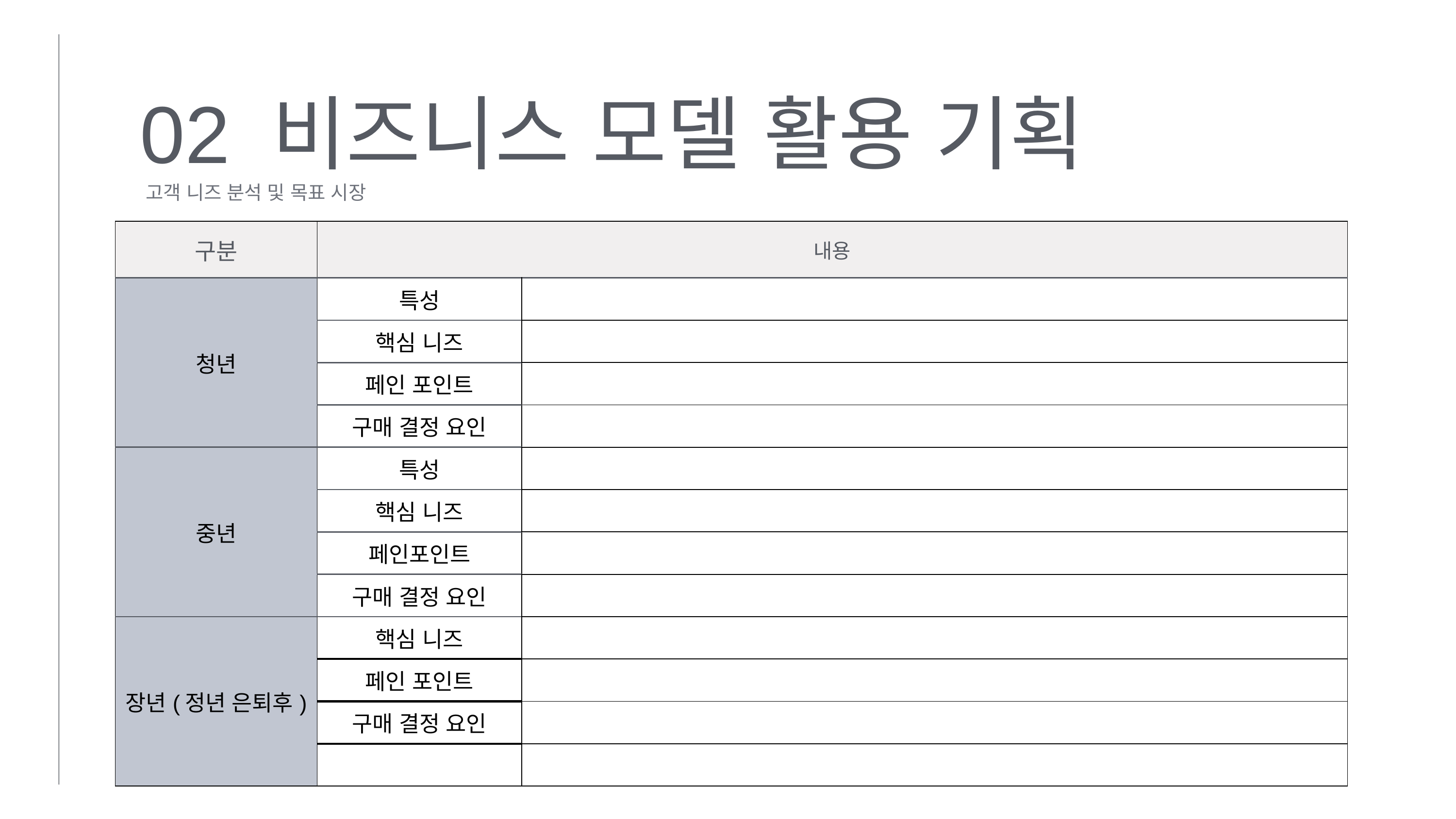

02 비즈니스 모델 활용 기획
고객 니즈 분석 및 목표 시장
| 구분 | 내용 |  |
| --- | --- | --- |
| 청년 | 특성 |  |
|  | 핵심 니즈 |  |
|  | 페인 포인트 |  |
|  | 구매 결정 요인 |  |
| 중년 | 특성 |  |
|  | 핵심 니즈 |  |
|  | 페인포인트 |  |
|  | 구매 결정 요인 |  |
| 장년(정년 은퇴후) | 핵심 니즈 |  |
|  | 페인 포인트 |  |
|  | 구매 결정 요인 |  |
|  |  |  |